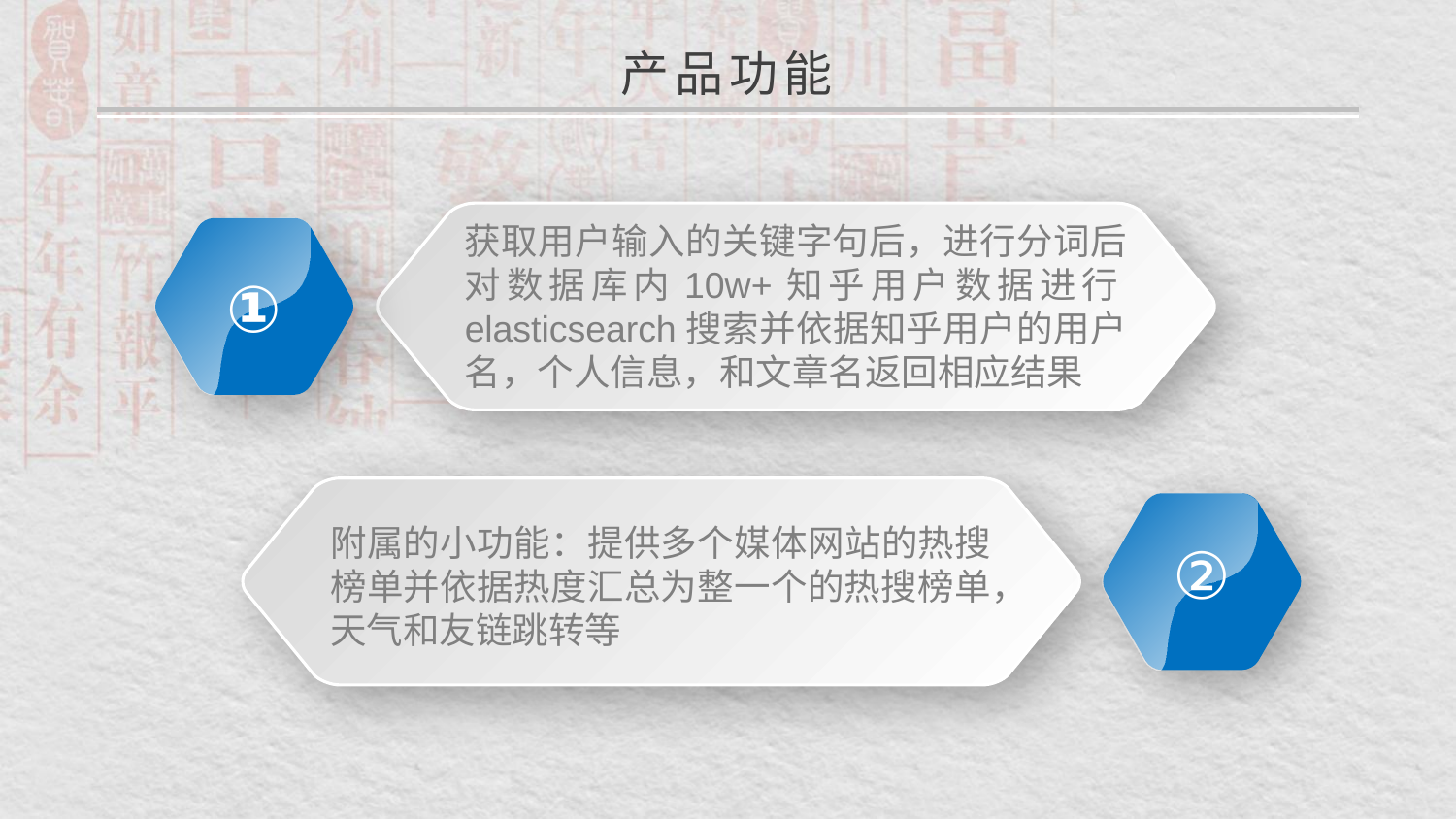

产品功能

①
获取用户输入的关键字句后，进行分词后对数据库内10w+知乎用户数据进行elasticsearch搜索并依据知乎用户的用户名，个人信息，和文章名返回相应结果

②
附属的小功能：提供多个媒体网站的热搜榜单并依据热度汇总为整一个的热搜榜单，天气和友链跳转等